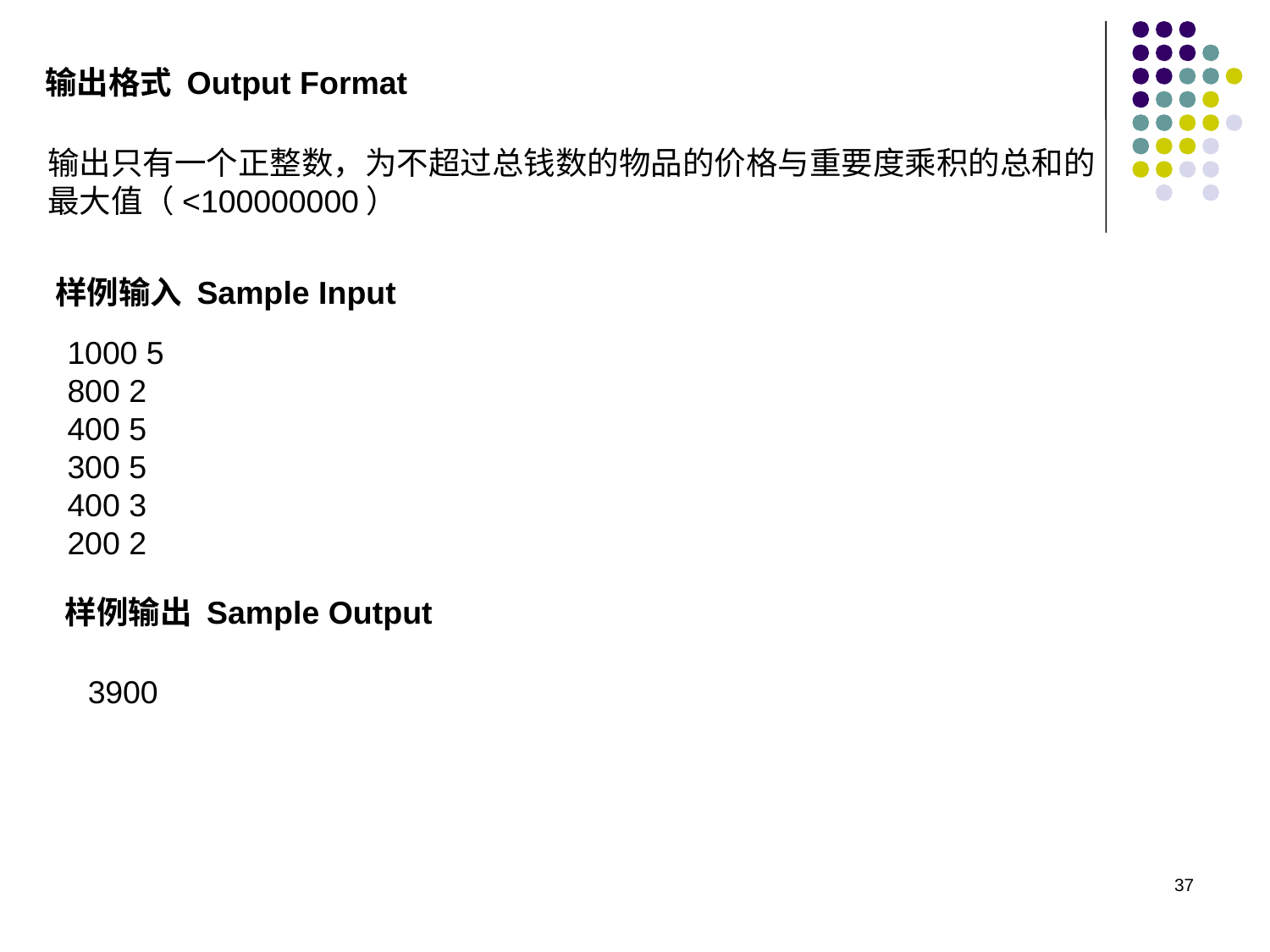

输出格式 Output Format
输出只有一个正整数，为不超过总钱数的物品的价格与重要度乘积的总和的
最大值（<100000000）
样例输入 Sample Input
1000 5
800 2
400 5
300 5
400 3
200 2
样例输出 Sample Output
3900
37